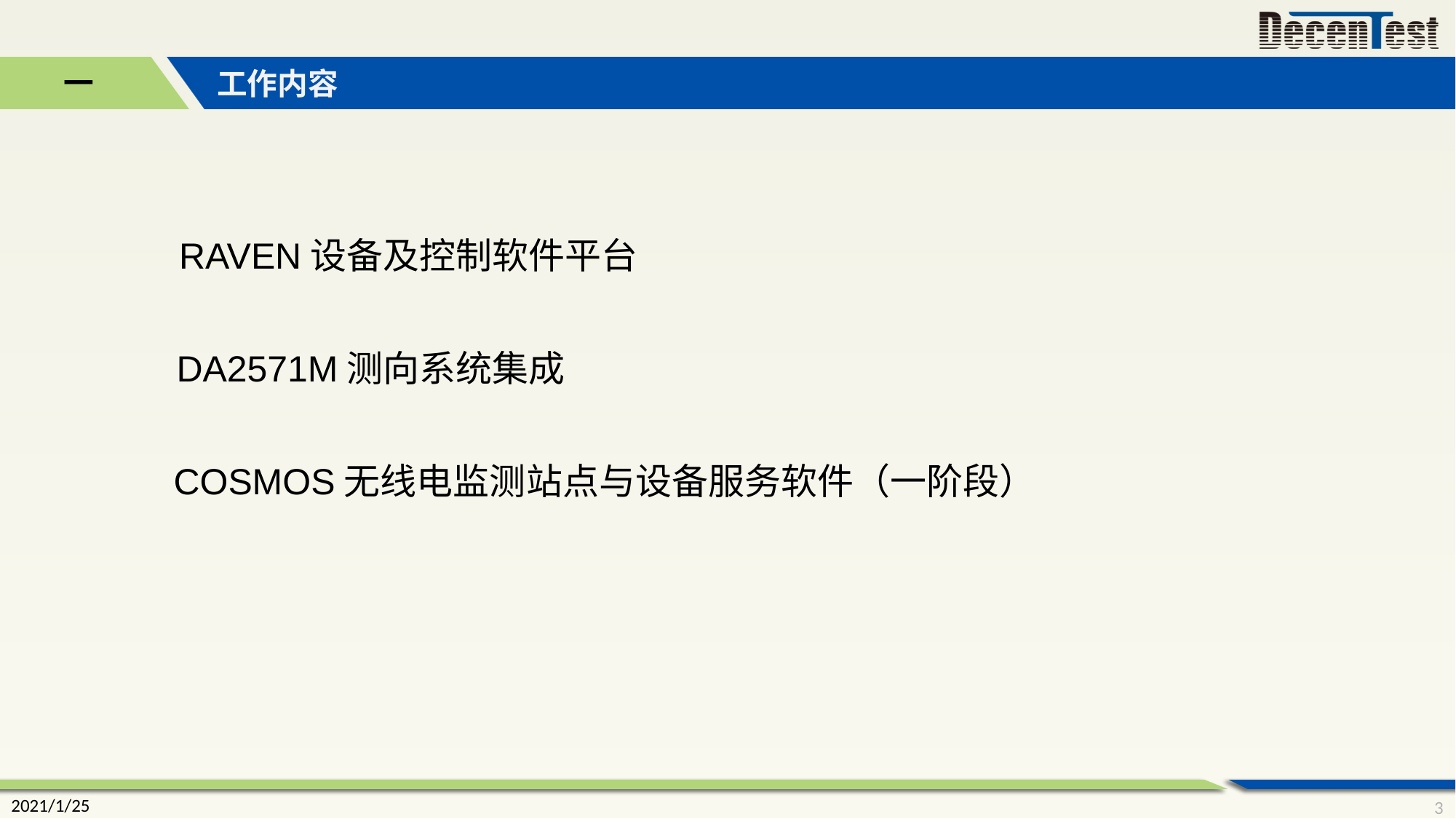

一
工作内容
RAVEN设备及控制软件平台
DA2571M测向系统集成
COSMOS无线电监测站点与设备服务软件（一阶段）
2021/1/25
3